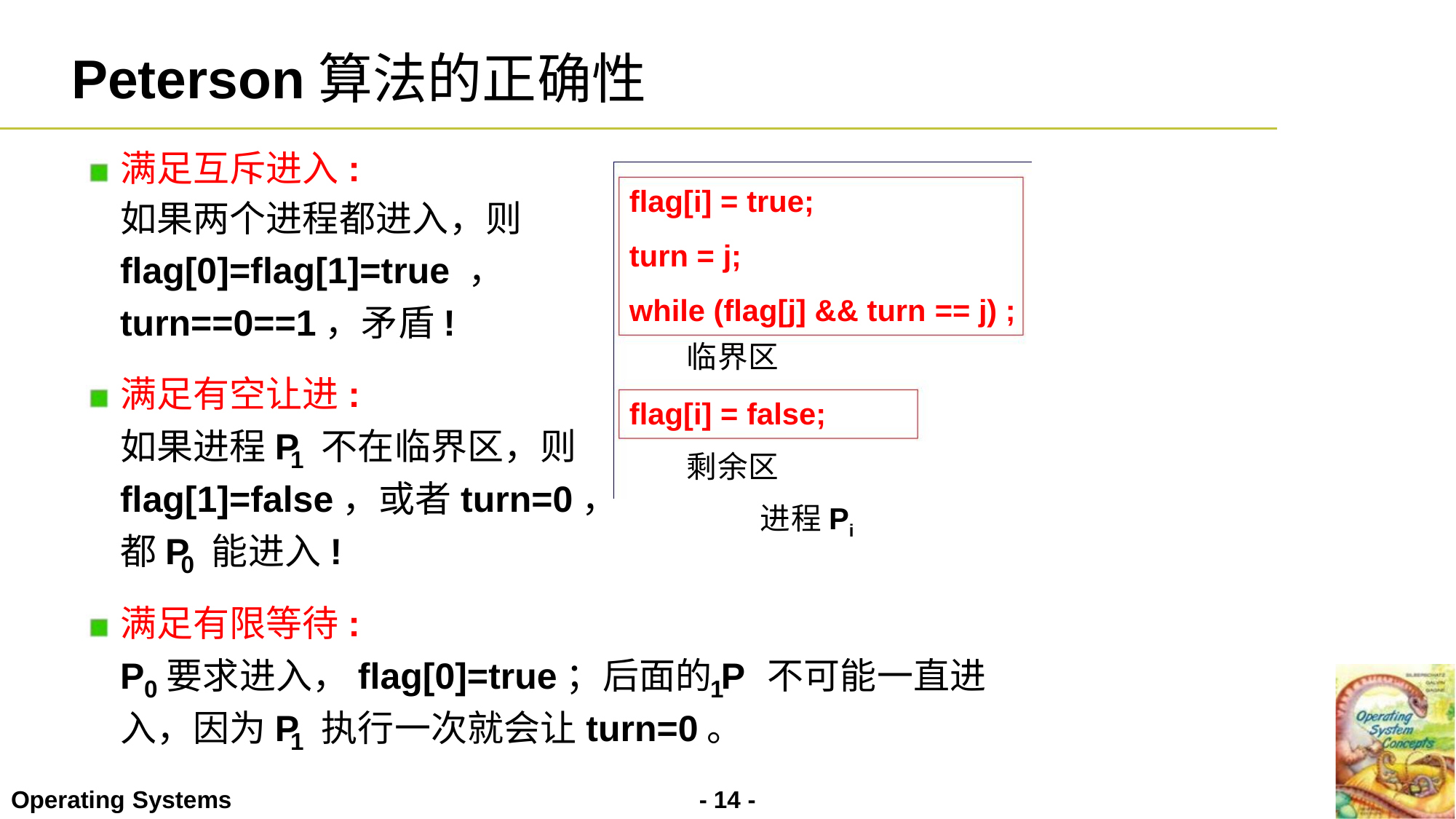

Peterson算法的正确性

满足互斥进入:

flag[i] = true;
turn = j;
如果两个进程都进入，则
flag[0]=flag[1]=true ，
turn==0==1，矛盾!
while (flag[j] && turn == j) ;
临界区
满足有空让进:

flag[i] = false;
剩余区
如果进程P 不在临界区，则
1
flag[1]=false，或者turn=0，
进程Pi
都P 能进入!
0
满足有限等待:

P 要求进入，flag[0]=true；后面的P 不可能一直进

0
1
入，因为P 执行一次就会让turn=0。
1
- 14 -
Operating Systems